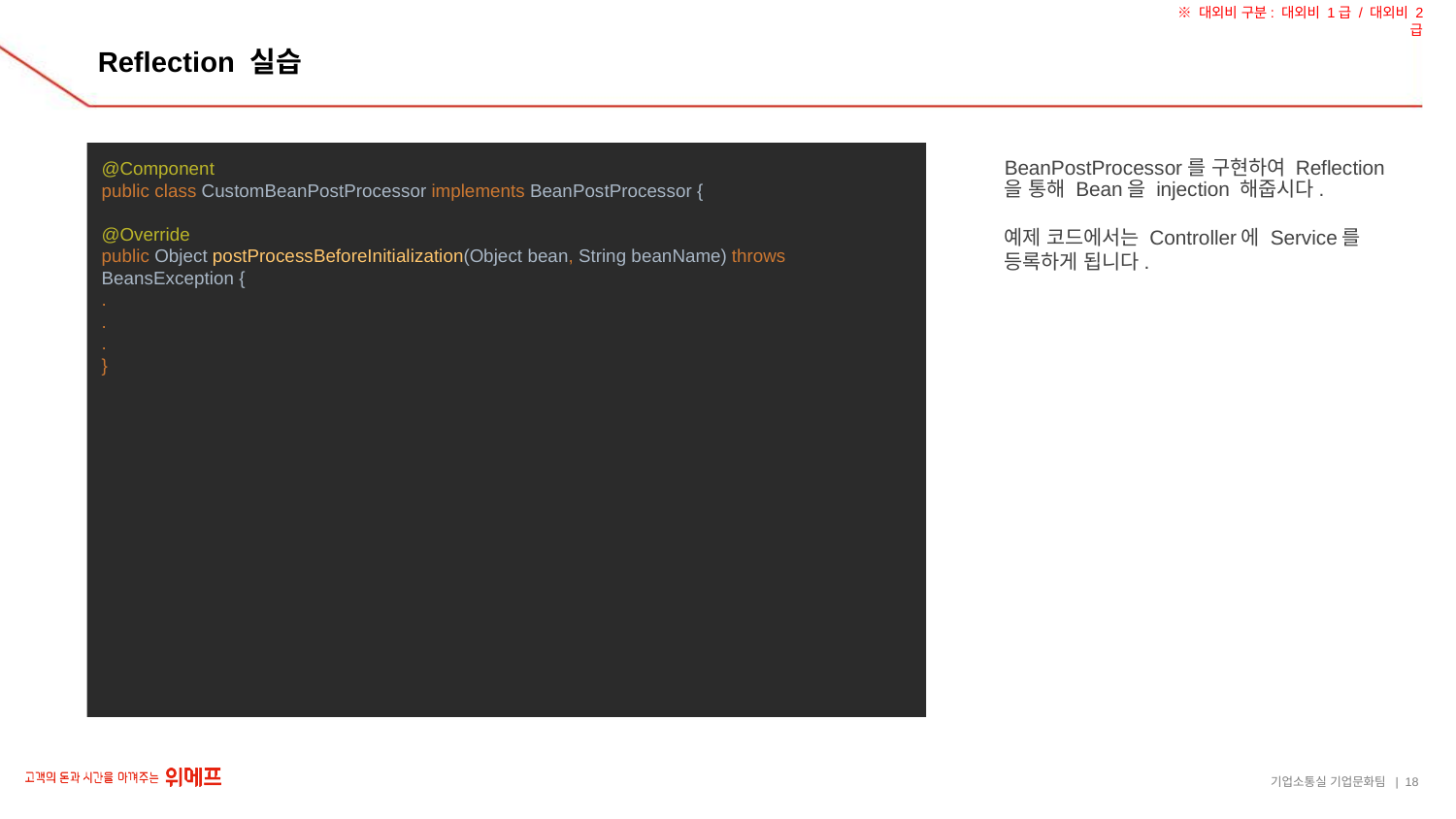

# Reflection 실습
@Component
public class CustomBeanPostProcessor implements BeanPostProcessor {

@Override
public Object postProcessBeforeInitialization(Object bean, String beanName) throws BeansException {
.
.
.
}
BeanPostProcessor를 구현하여 Reflection을 통해 Bean을 injection 해줍시다.

예제 코드에서는 Controller에 Service를 등록하게 됩니다.